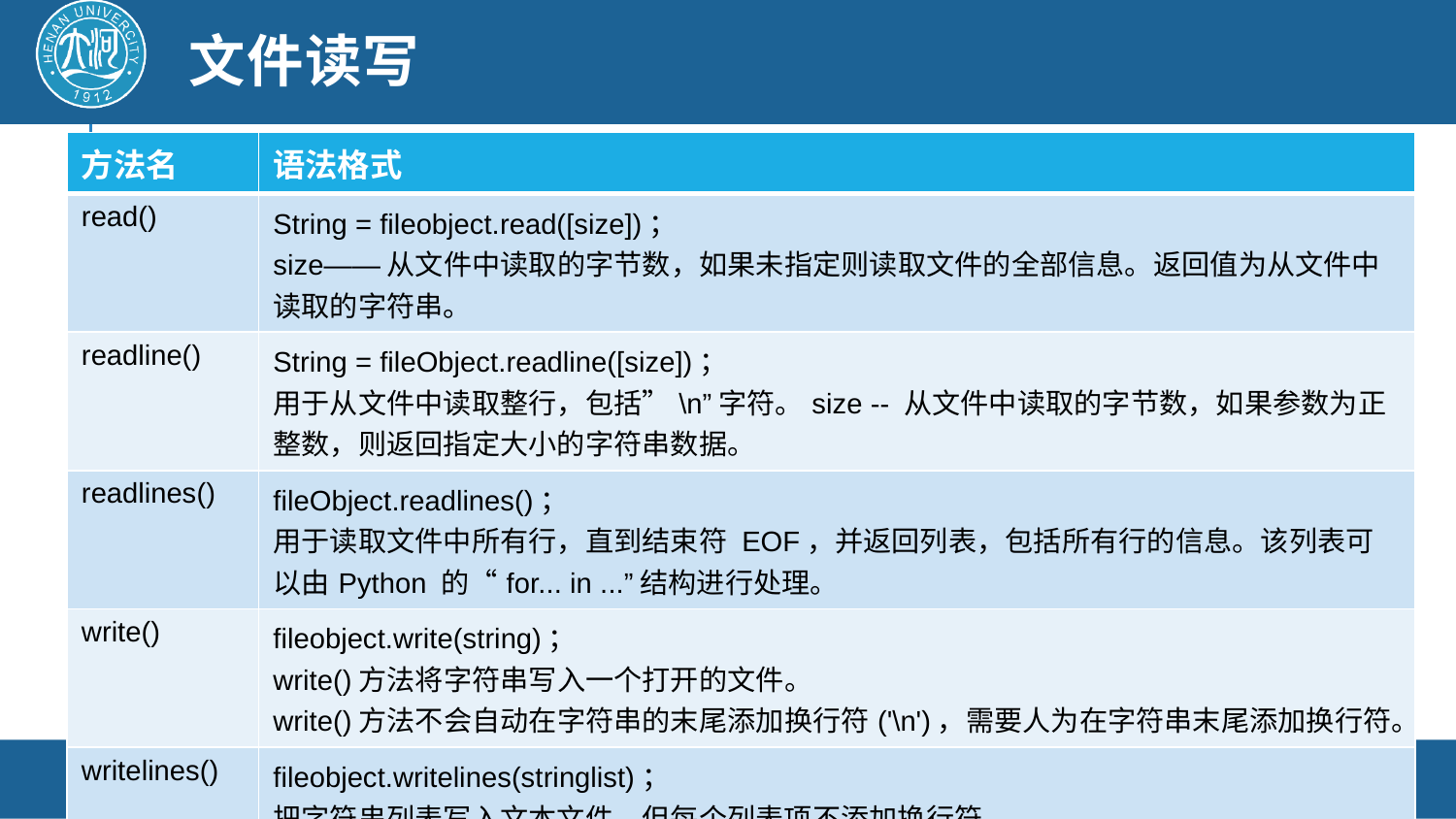

# 文件读写
| 方法名 | 语法格式 |
| --- | --- |
| read() | String = fileobject.read([size])； size——从文件中读取的字节数，如果未指定则读取文件的全部信息。返回值为从文件中读取的字符串。 |
| readline() | String = fileObject.readline([size])； 用于从文件中读取整行，包括”\n”字符。size -- 从文件中读取的字节数，如果参数为正整数，则返回指定大小的字符串数据。 |
| readlines() | fileObject.readlines()； 用于读取文件中所有行，直到结束符 EOF，并返回列表，包括所有行的信息。该列表可以由Python 的“for... in ...”结构进行处理。 |
| write() | fileobject.write(string)； write()方法将字符串写入一个打开的文件。 write()方法不会自动在字符串的末尾添加换行符('\n')，需要人为在字符串末尾添加换行符。 |
| writelines() | fileobject.writelines(stringlist)； 把字符串列表写入文本文件，但每个列表项不添加换行符 |

Python开发与应用
13